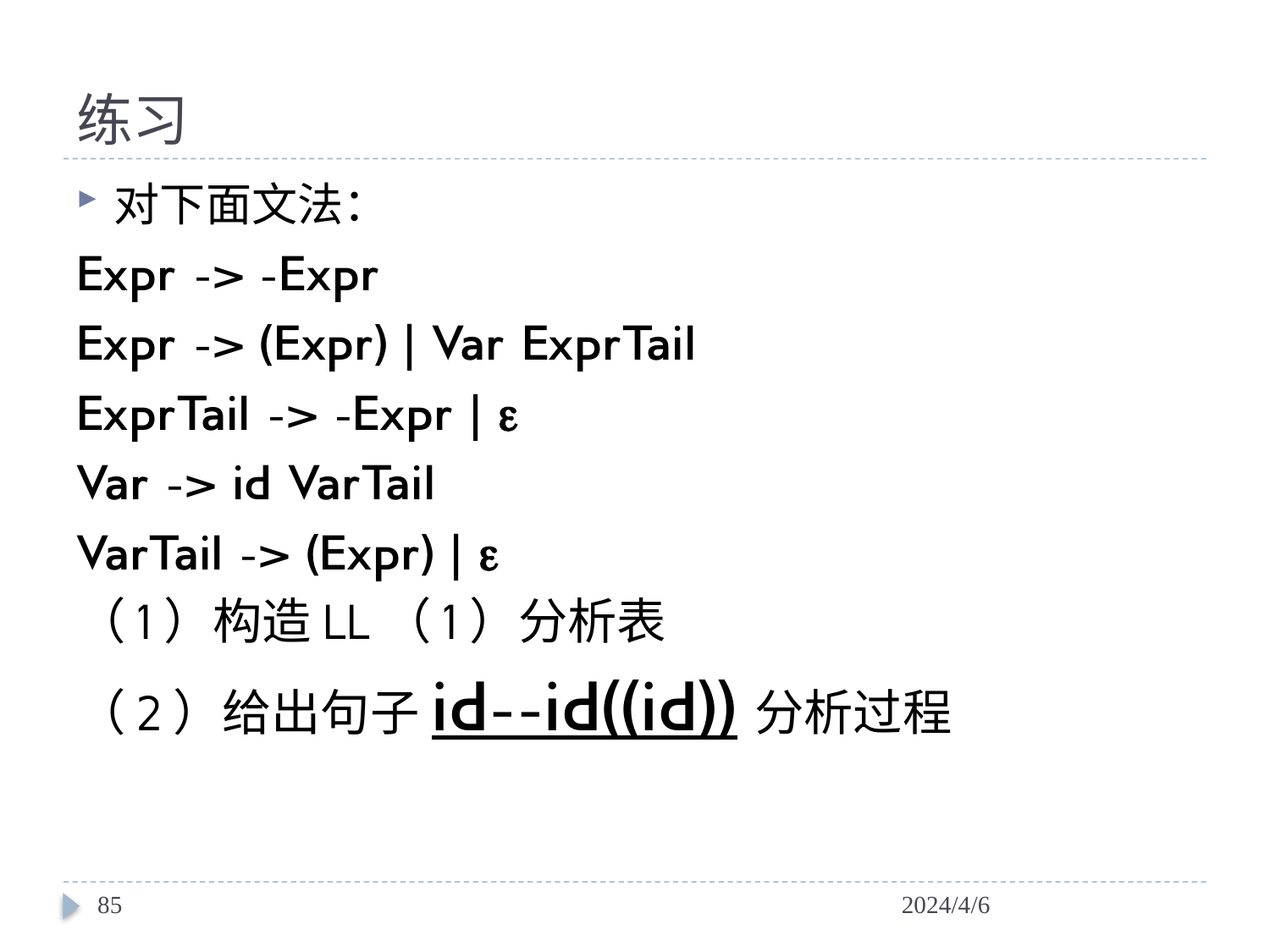

# 练习
对下面文法：
Expr -> -Expr
Expr -> (Expr) | Var ExprTail
ExprTail -> -Expr | ε
Var -> id VarTail
VarTail -> (Expr) | ε
（1）构造LL（1）分析表
（2）给出句子id--id((id))分析过程

85
2024/4/6